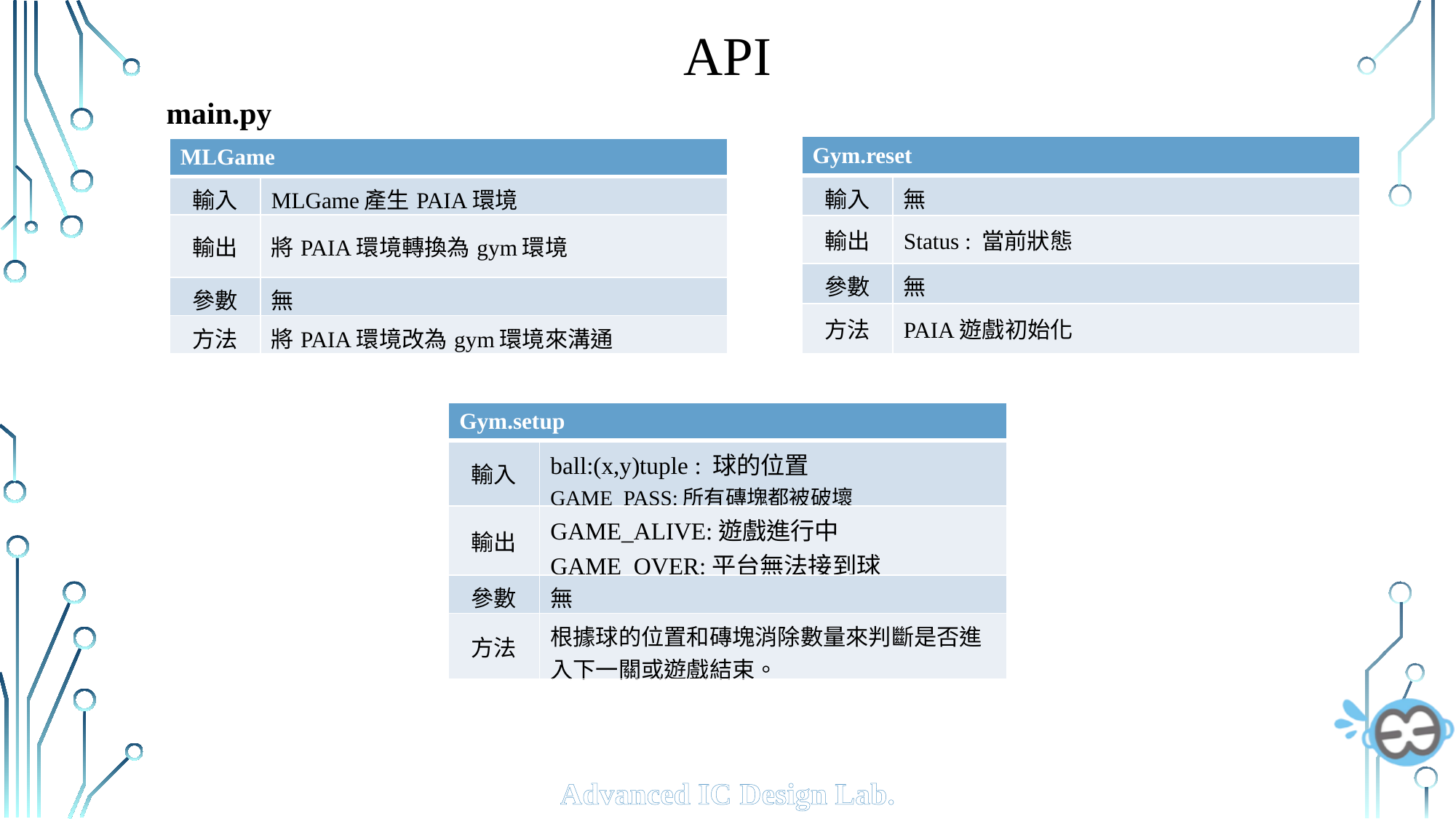

# API
main.py
| Gym.reset |  |
| --- | --- |
| 輸入 | 無 |
| 輸出 | Status : 當前狀態 |
| 參數 | 無 |
| 方法 | PAIA遊戲初始化 |
| MLGame |  |
| --- | --- |
| 輸入 | MLGame產生PAIA環境 |
| 輸出 | 將PAIA環境轉換為gym環境 |
| 參數 | 無 |
| 方法 | 將PAIA環境改為gym環境來溝通 |
| Gym.setup |  |
| --- | --- |
| 輸入 | ball:(x,y)tuple : 球的位置 GAME\_PASS:所有磚塊都被破壞 |
| 輸出 | GAME\_ALIVE:遊戲進行中 GAME\_OVER:平台無法接到球 |
| 參數 | 無 |
| 方法 | 根據球的位置和磚塊消除數量來判斷是否進入下一關或遊戲結束。 |